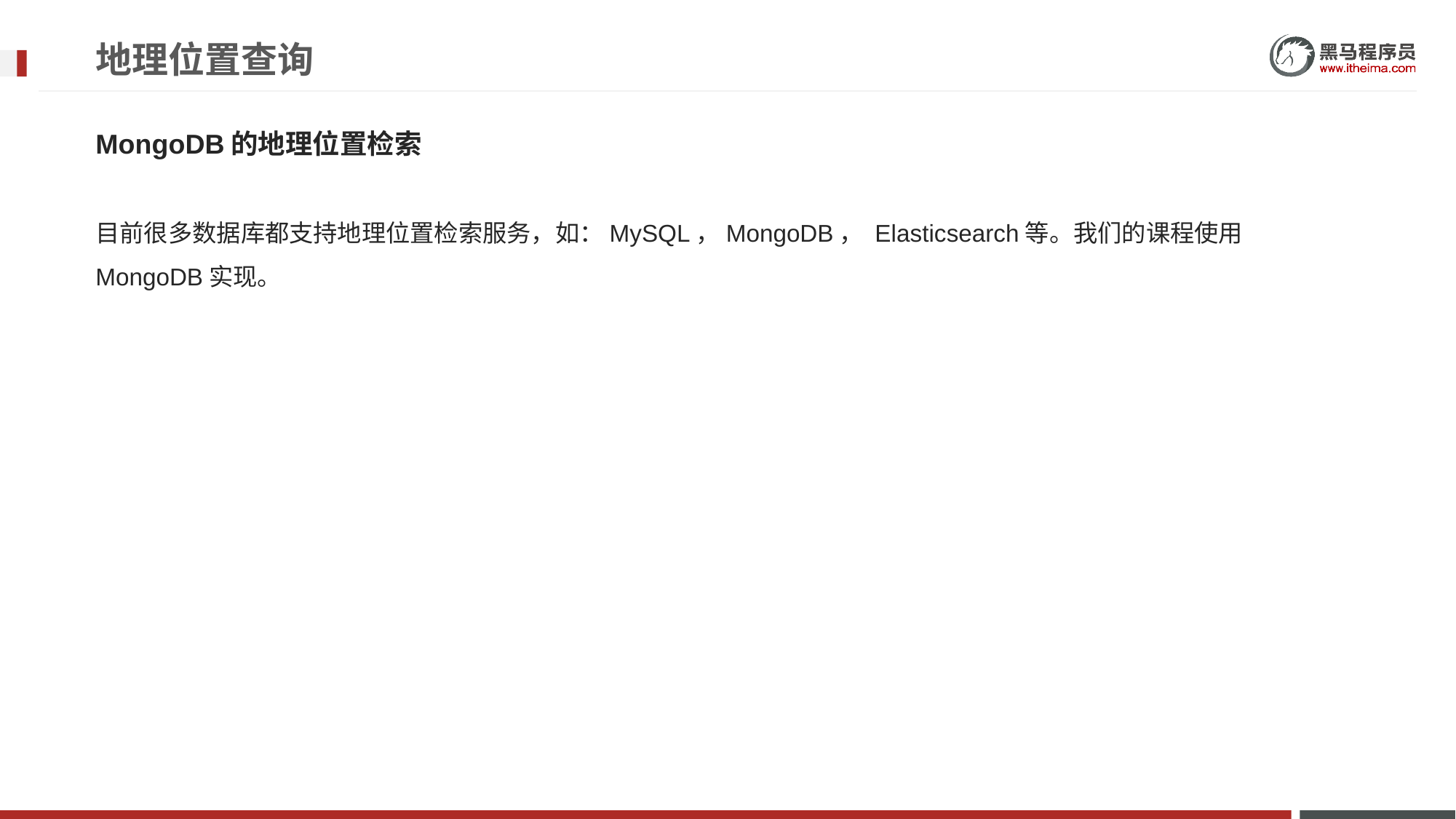

# 地理位置查询
MongoDB的地理位置检索
目前很多数据库都支持地理位置检索服务，如：MySQL，MongoDB， Elasticsearch等。我们的课程使用MongoDB实现。